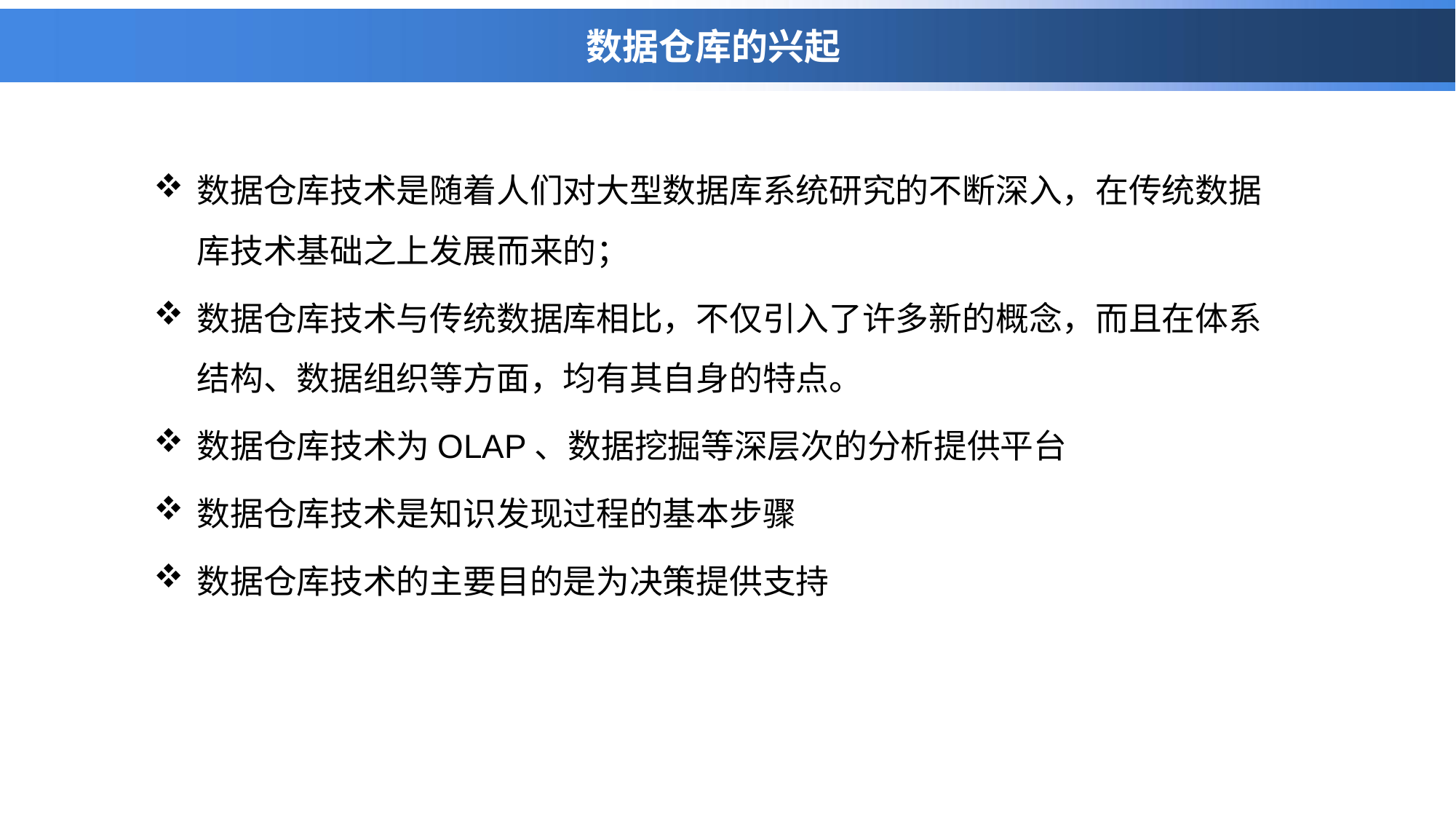

# 数据仓库的兴起
数据仓库技术是随着人们对大型数据库系统研究的不断深入，在传统数据库技术基础之上发展而来的；
数据仓库技术与传统数据库相比，不仅引入了许多新的概念，而且在体系结构、数据组织等方面，均有其自身的特点。
数据仓库技术为OLAP、数据挖掘等深层次的分析提供平台
数据仓库技术是知识发现过程的基本步骤
数据仓库技术的主要目的是为决策提供支持